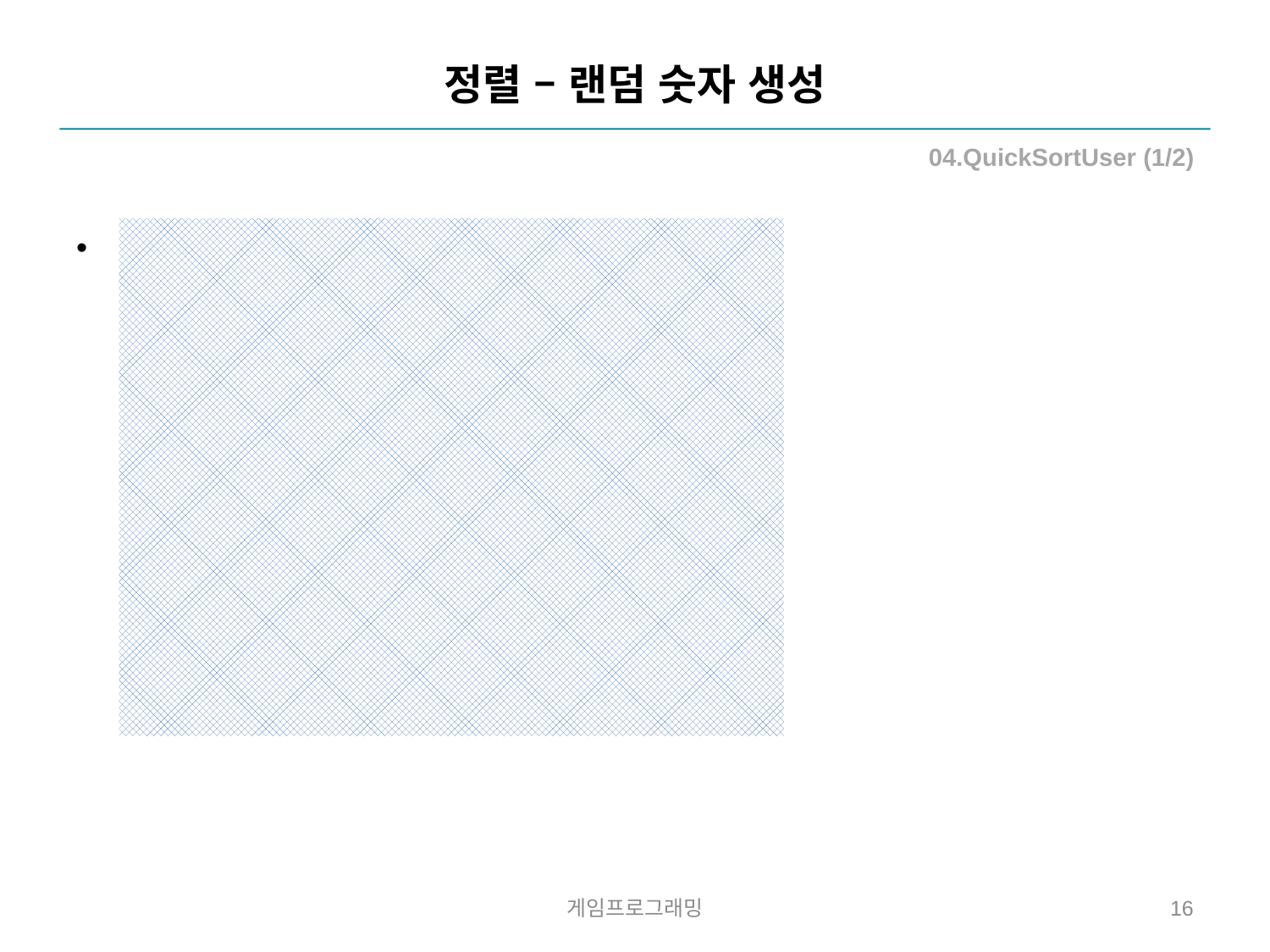

# 정렬 – 랜덤 숫자 생성
04.QuickSortUser (1/2)
10개의 random 숫자를 출력하세요.

#include "stdafx.h"
#include <time.h>

static void print(const int* list, int n) {
    printf("<");
    for (int i=0; i<n; i++)
        printf("%d%s", list[i], (i<n-1) ? ", " : ">\n" );
}

int _tmain(int argc, _TCHAR* argv[]) {
    int n = 10;
    int* list;

    srand( (unsigned)time( NULL ) );
    list = (int *)malloc(sizeof(int)*n);
    for (int i=0; i<n; i++)
        list[i] = rand();
    print(list, n);
    free(list);
    return 0;
}

게임프로그래밍
16